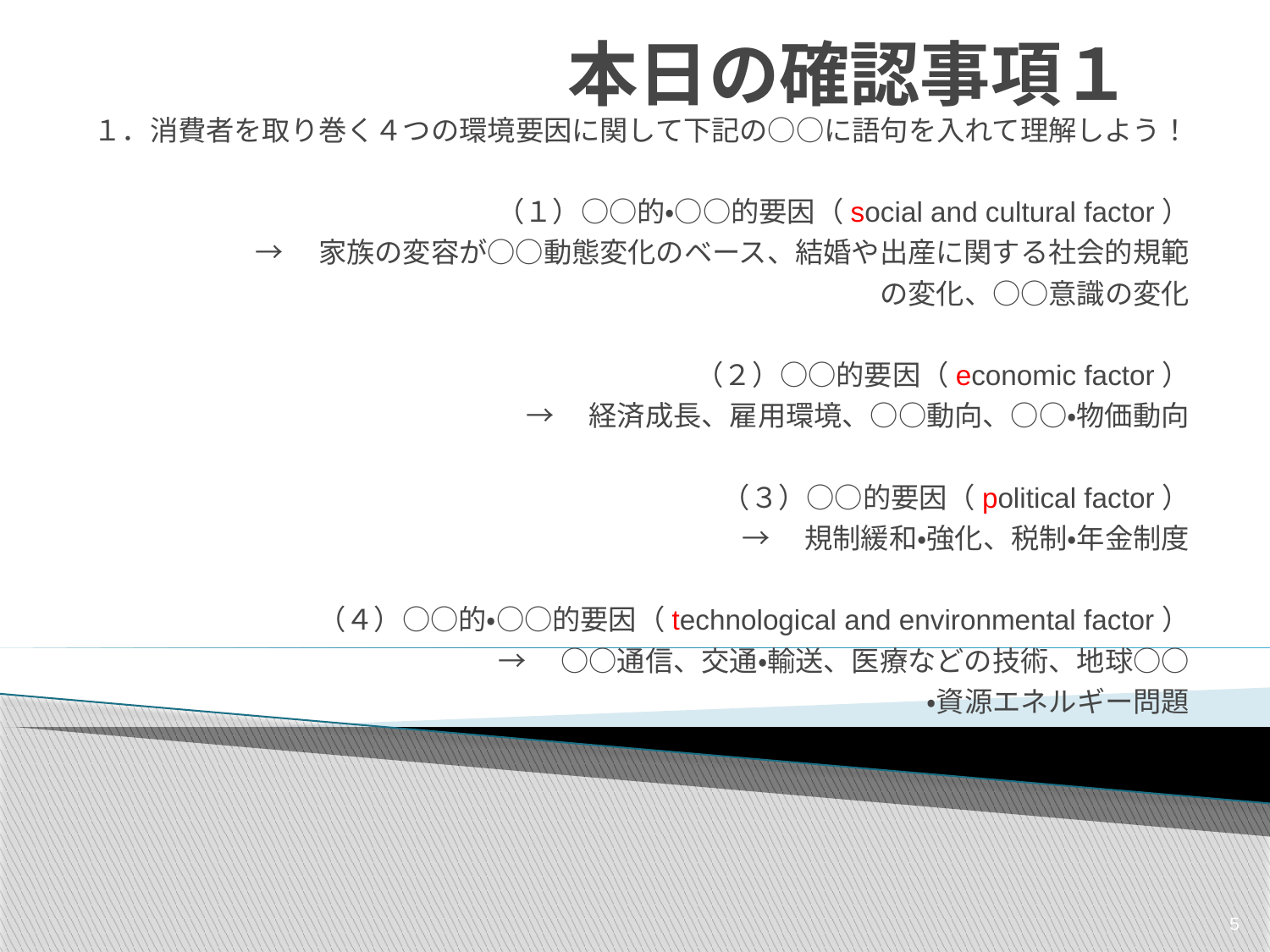

# 本日の確認事項１
１．消費者を取り巻く４つの環境要因に関して下記の○○に語句を入れて理解しよう！

（１）○○的・○○的要因（social and cultural factor）
→　家族の変容が○○動態変化のベース、結婚や出産に関する社会的規範
　　　の変化、○○意識の変化

（２）○○的要因（economic factor）
→　経済成長、雇用環境、○○動向、○○・物価動向

（３）○○的要因（political factor）
→　規制緩和・強化、税制・年金制度

（４）○○的・○○的要因（technological and environmental factor）
→　○○通信、交通・輸送、医療などの技術、地球○○
	・資源エネルギー問題

5